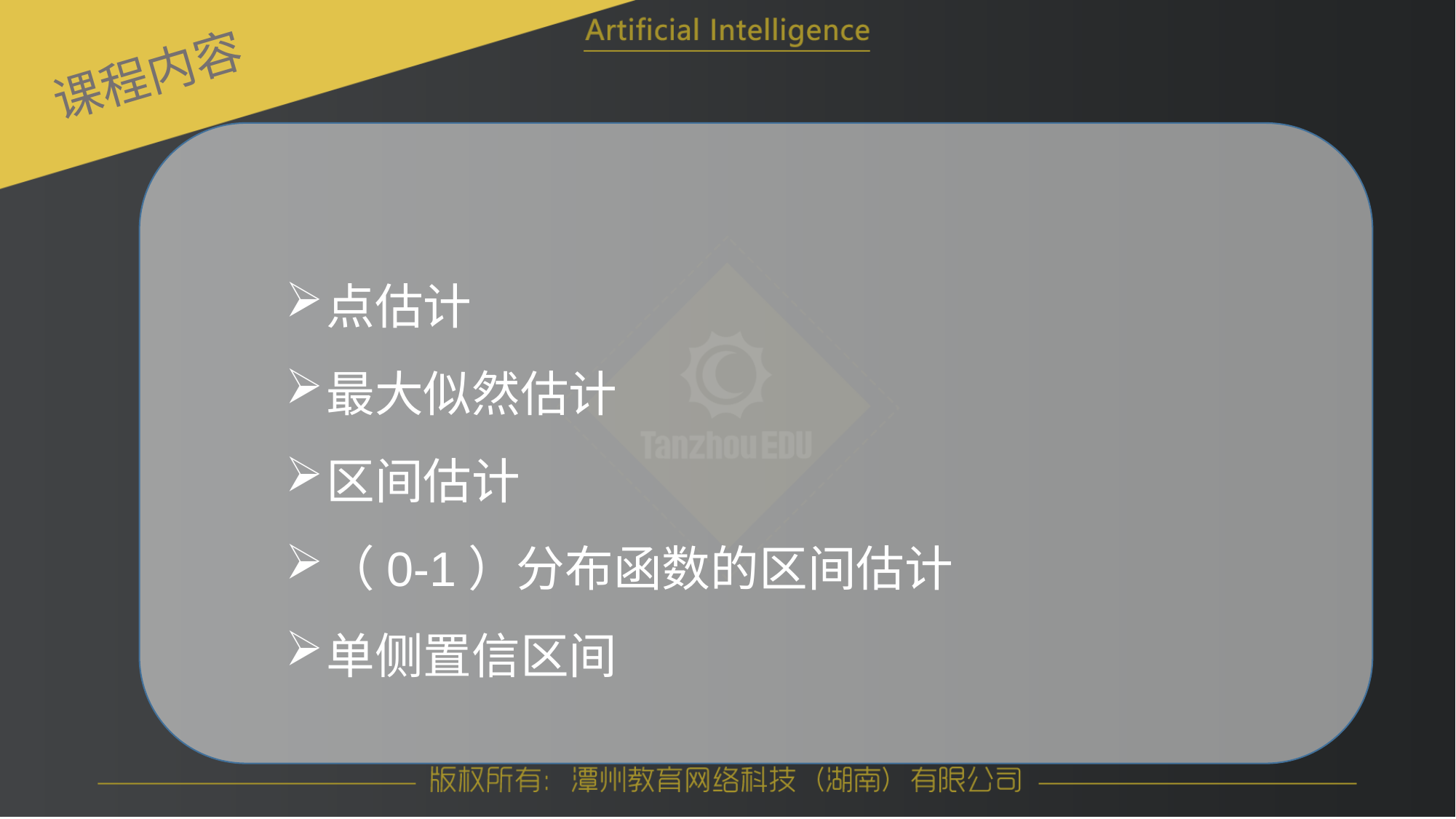

课程内容
点估计
最大似然估计
区间估计
（0-1）分布函数的区间估计
单侧置信区间